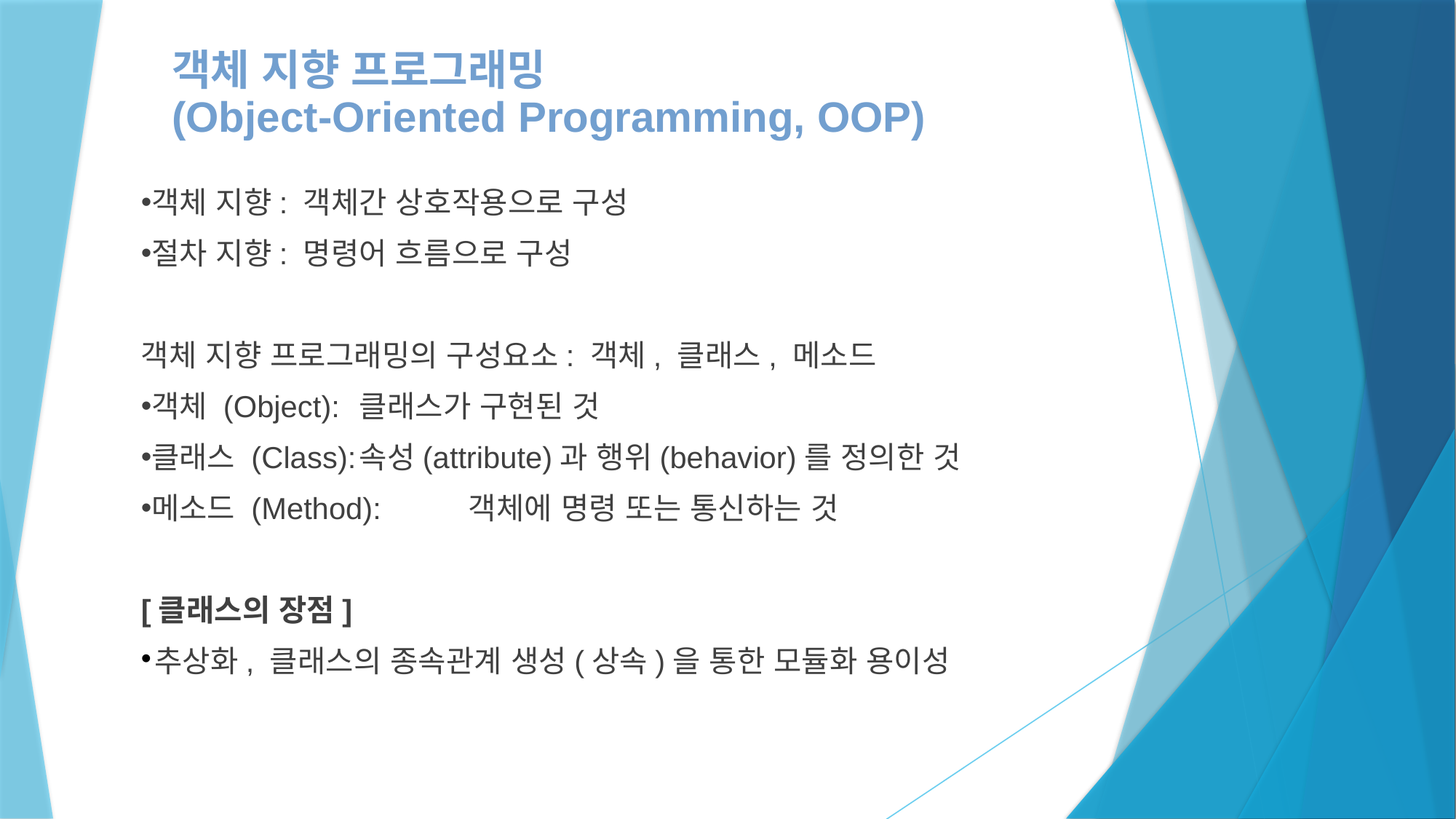

객체 지향 프로그래밍
(Object-Oriented Programming, OOP)
객체 지향: 객체간 상호작용으로 구성
절차 지향: 명령어 흐름으로 구성

객체 지향 프로그래밍의 구성요소: 객체, 클래스, 메소드
객체 (Object):	클래스가 구현된 것
클래스 (Class):	속성(attribute)과 행위(behavior)를 정의한 것
메소드 (Method):	객체에 명령 또는 통신하는 것

[클래스의 장점]
추상화, 클래스의 종속관계 생성(상속)을 통한 모듈화 용이성